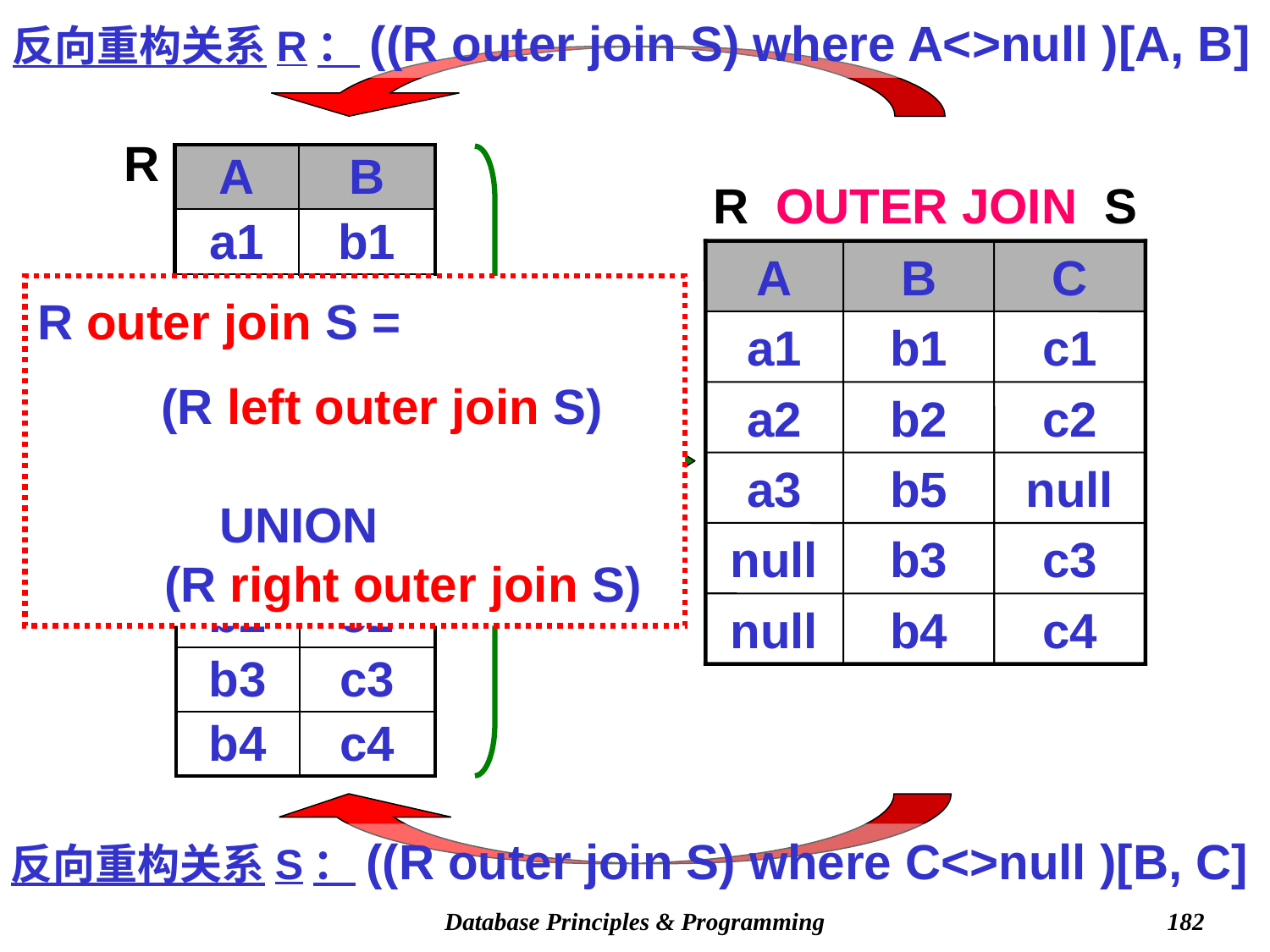

反向重构关系R：((R outer join S) where A<>null )[A, B]

R
| A | B |
| --- | --- |
| a1 | b1 |
| a2 | b2 |
| a3 | b5 |

R  OUTER JOIN  S
A

B

C

a1

b1
c1
a2

b2
c2
a3

b5
null
null

b3
c3
null

b4
c4

# R outer join S =

         (R left outer join S)
    UNION
(R right outer join S)
S
| B | C |
| --- | --- |
| b1 | c1 |
| b2 | c2 |
| b3 | c3 |
| b4 | c4 |

反向重构关系S：((R outer join S) where C<>null )[B, C]

Database Principles & Programming
182